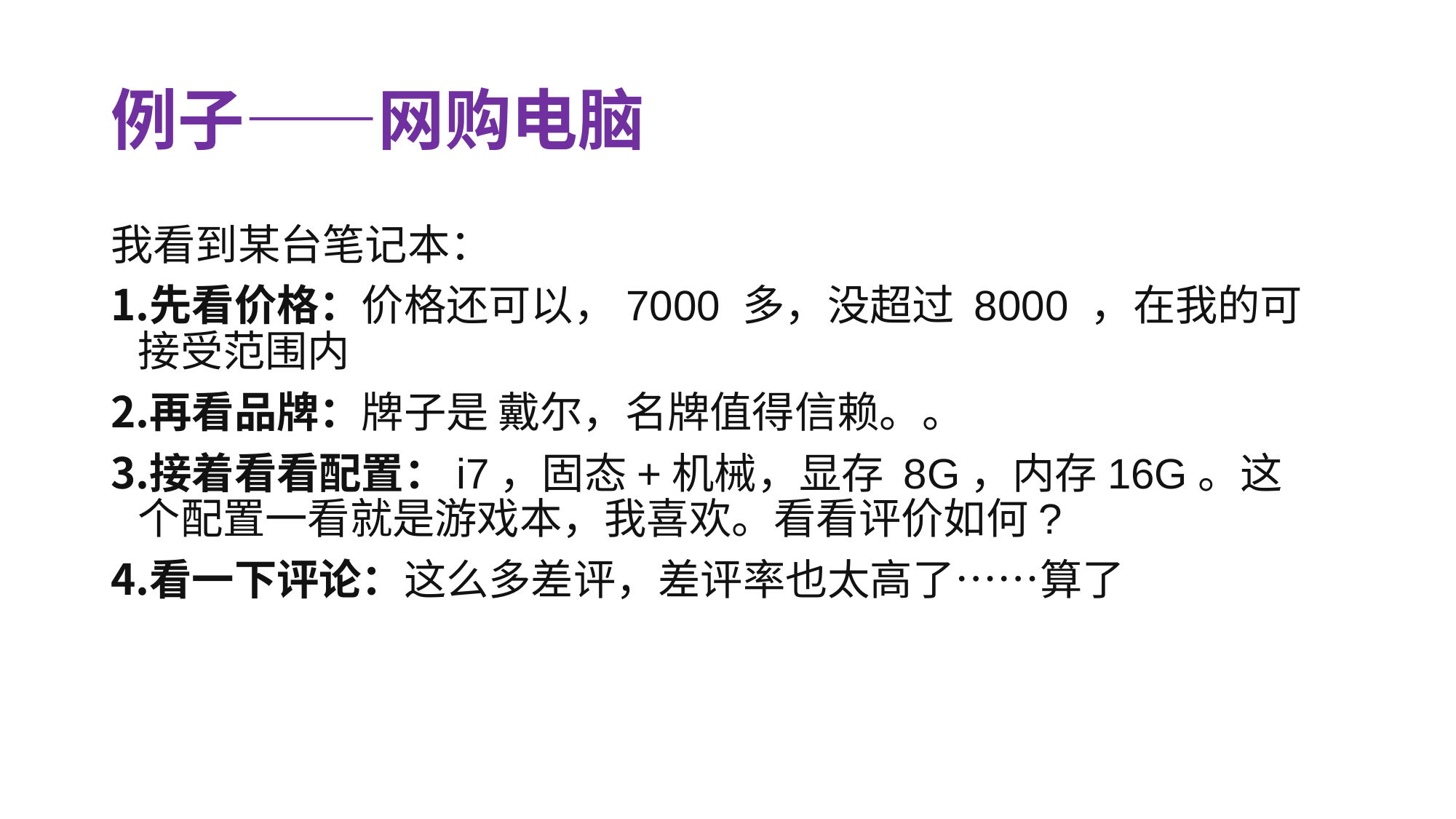

# 例子——网购电脑
我看到某台笔记本：
先看价格：价格还可以，7000 多，没超过 8000 ，在我的可接受范围内
再看品牌：牌子是 戴尔，名牌值得信赖。。
接着看看配置：i7，固态+机械，显存 8G，内存16G。这个配置一看就是游戏本，我喜欢。看看评价如何?
看一下评论：这么多差评，差评率也太高了……算了